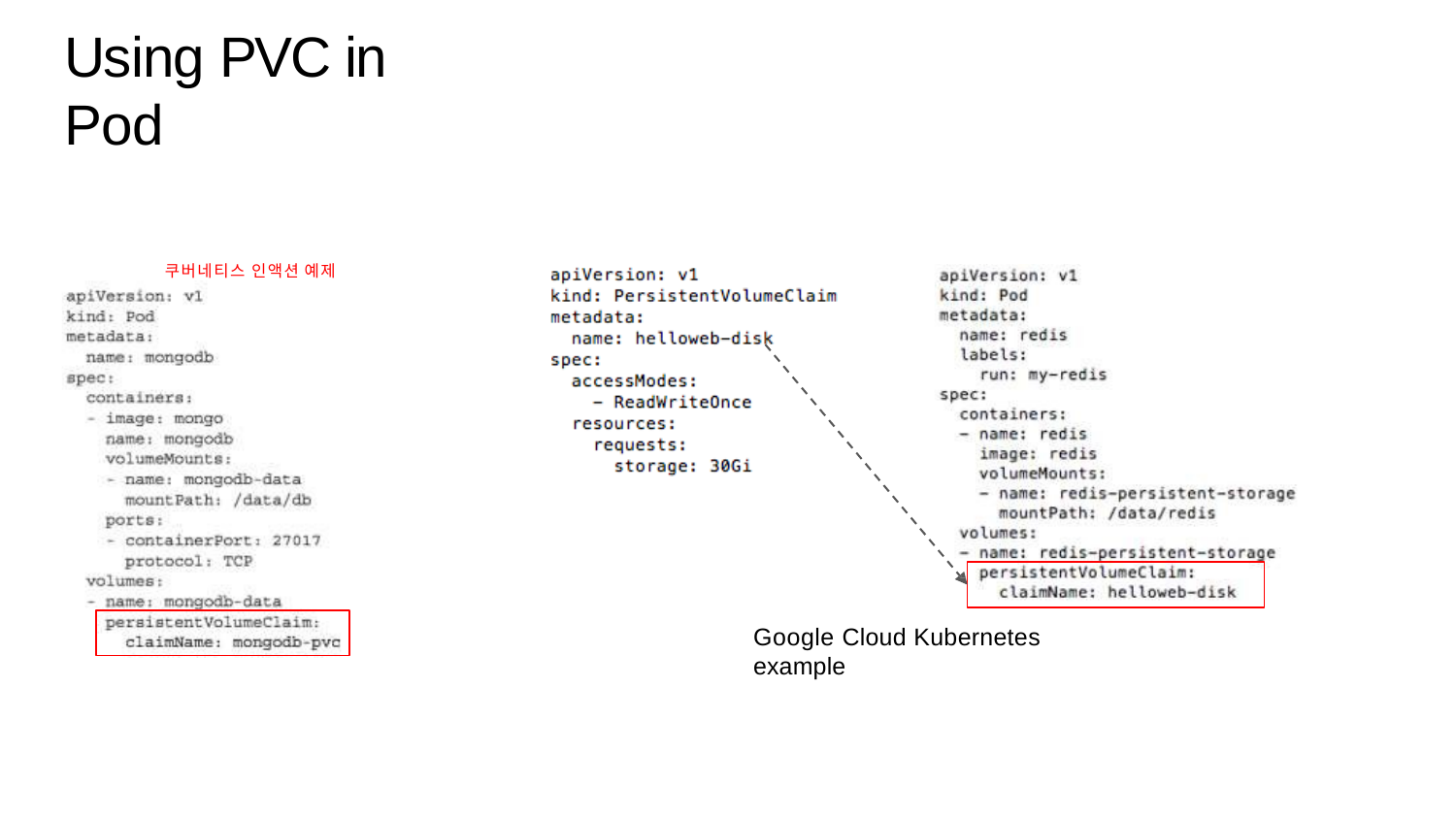

# Using PVC in Pod
쿠버네티스 인액션 예제

Google Cloud Kubernetes example